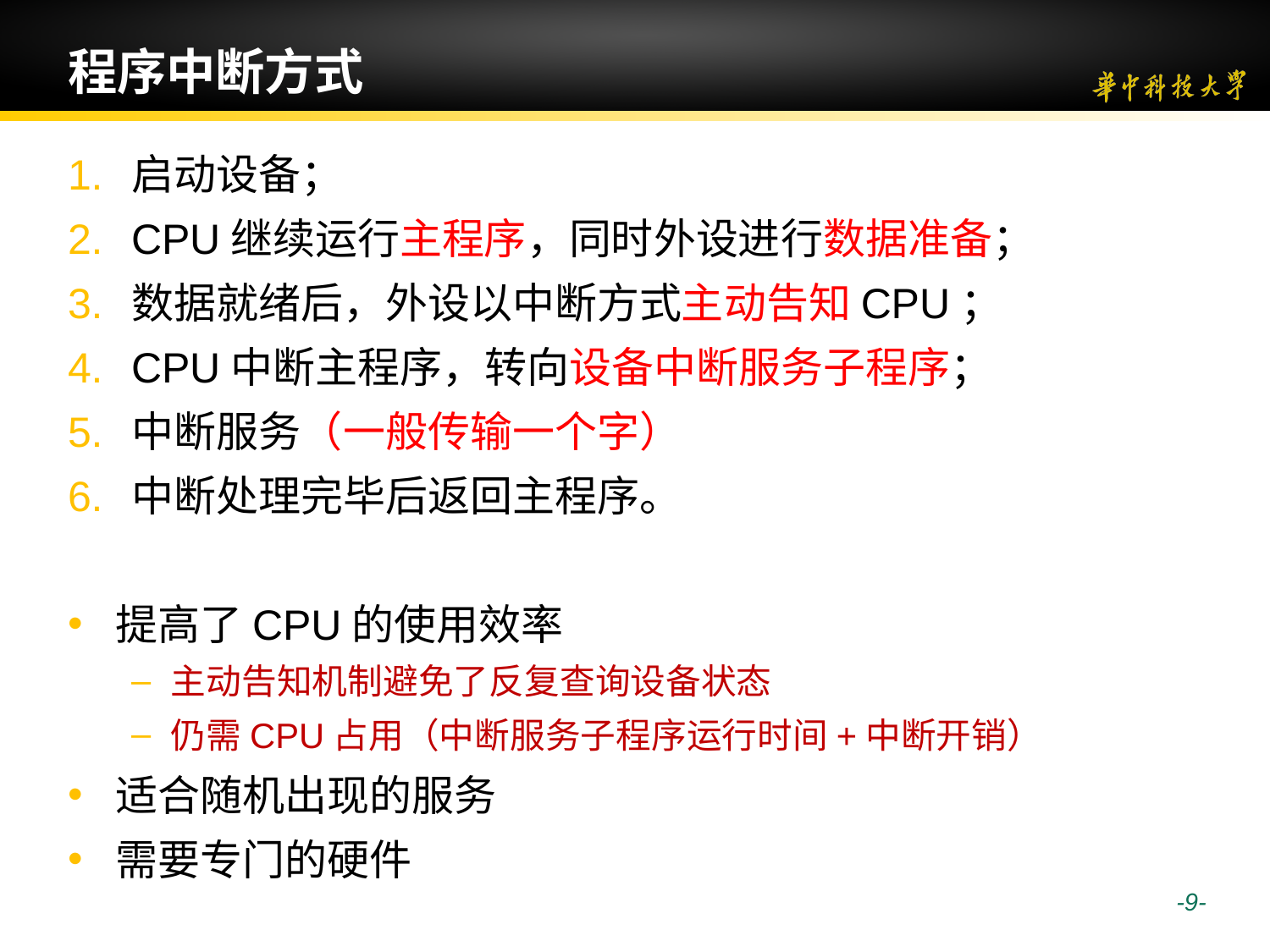

# 程序中断方式
启动设备；
CPU继续运行主程序，同时外设进行数据准备；
数据就绪后，外设以中断方式主动告知CPU；
CPU中断主程序，转向设备中断服务子程序；
中断服务（一般传输一个字）
中断处理完毕后返回主程序。

提高了CPU的使用效率
主动告知机制避免了反复查询设备状态
仍需CPU占用（中断服务子程序运行时间+中断开销）
适合随机出现的服务
需要专门的硬件

 -9-